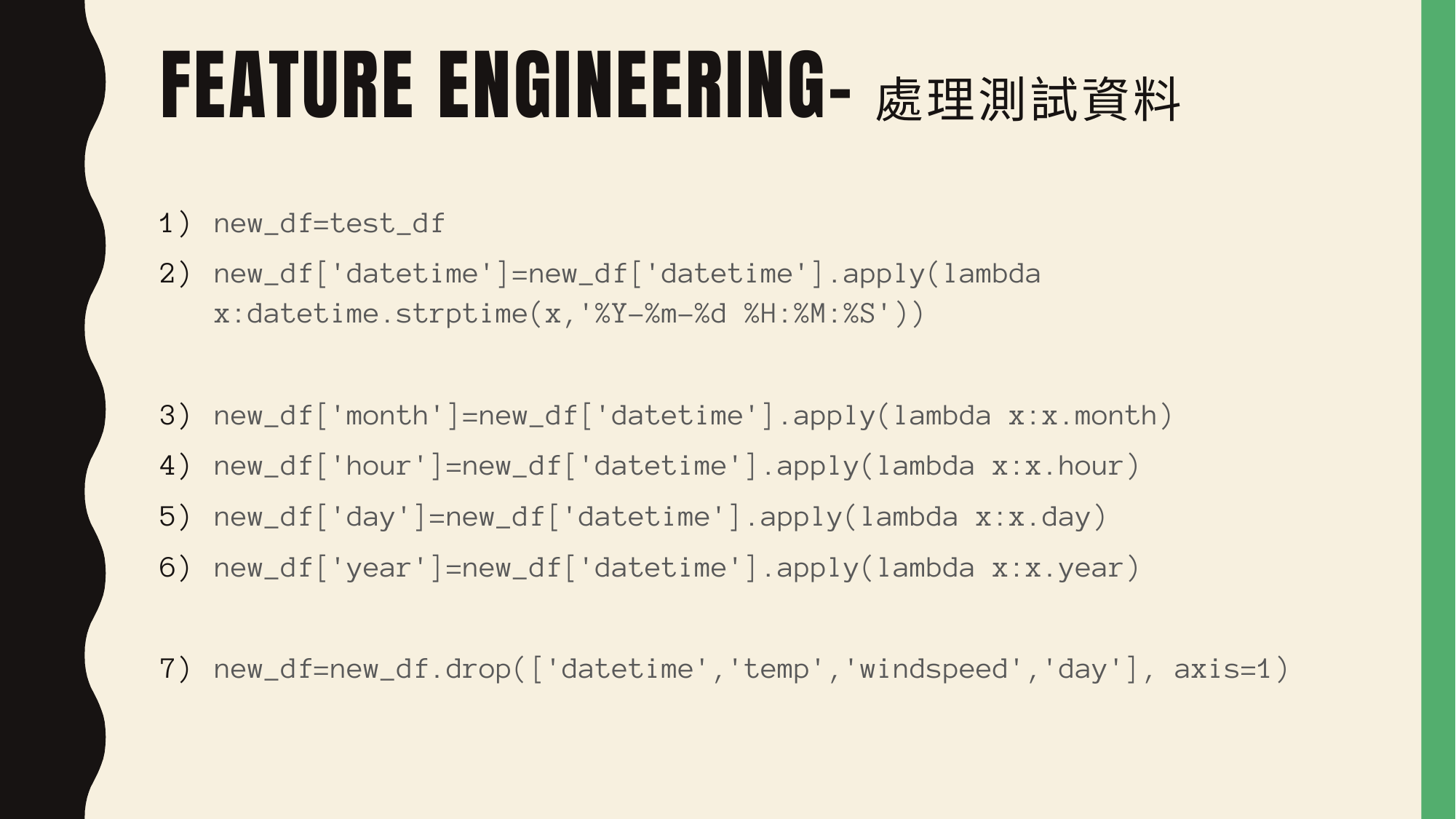

# Feature Engineering-處理測試資料
new_df=test_df
new_df['datetime']=new_df['datetime'].apply(lambda x:datetime.strptime(x,'%Y-%m-%d %H:%M:%S'))

new_df['month']=new_df['datetime'].apply(lambda x:x.month)
new_df['hour']=new_df['datetime'].apply(lambda x:x.hour)
new_df['day']=new_df['datetime'].apply(lambda x:x.day)
new_df['year']=new_df['datetime'].apply(lambda x:x.year)

new_df=new_df.drop(['datetime','temp','windspeed','day'], axis=1)